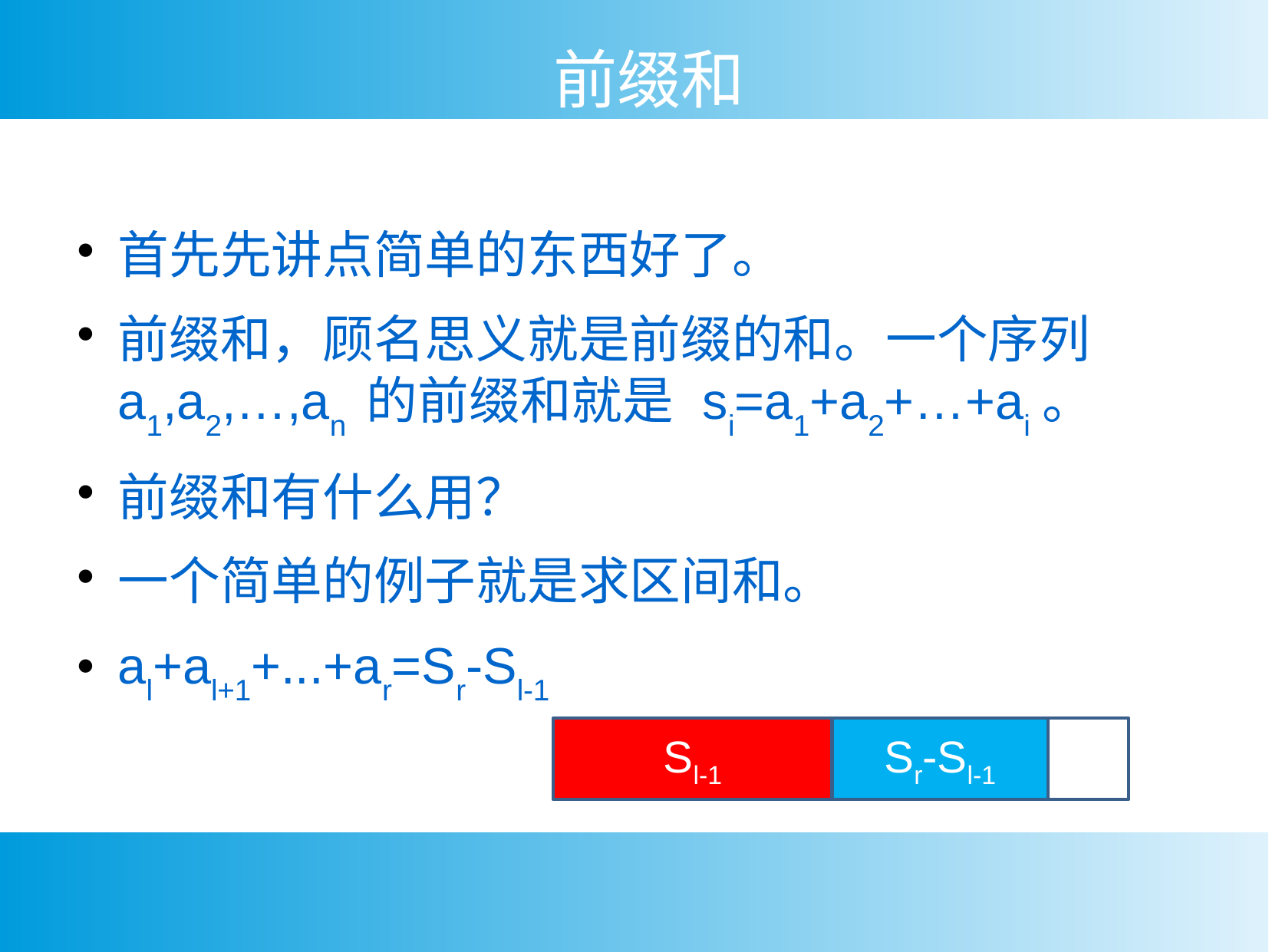

前缀和
首先先讲点简单的东西好了。
前缀和，顾名思义就是前缀的和。一个序列 a1,a2,…,an 的前缀和就是 si=a1+a2+…+ai。
前缀和有什么用？
一个简单的例子就是求区间和。
al+al+1+...+ar=Sr-Sl-1

Sl-1
Sr-Sl-1